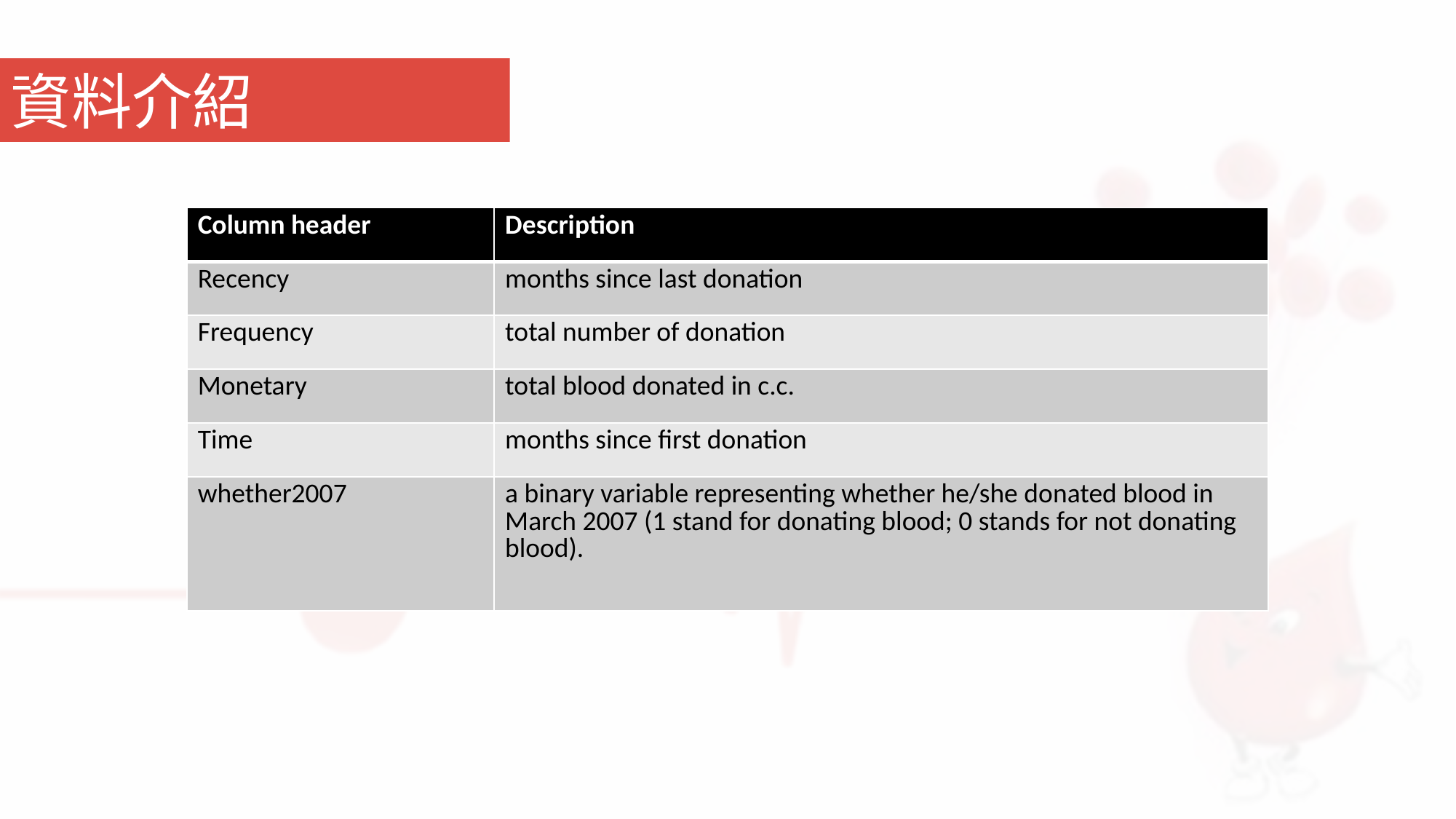

資料介紹
| Column header | Description |
| --- | --- |
| Recency | months since last donation |
| Frequency | total number of donation |
| Monetary | total blood donated in c.c. |
| Time | months since first donation |
| whether2007 | a binary variable representing whether he/she donated blood in March 2007 (1 stand for donating blood; 0 stands for not donating blood). |